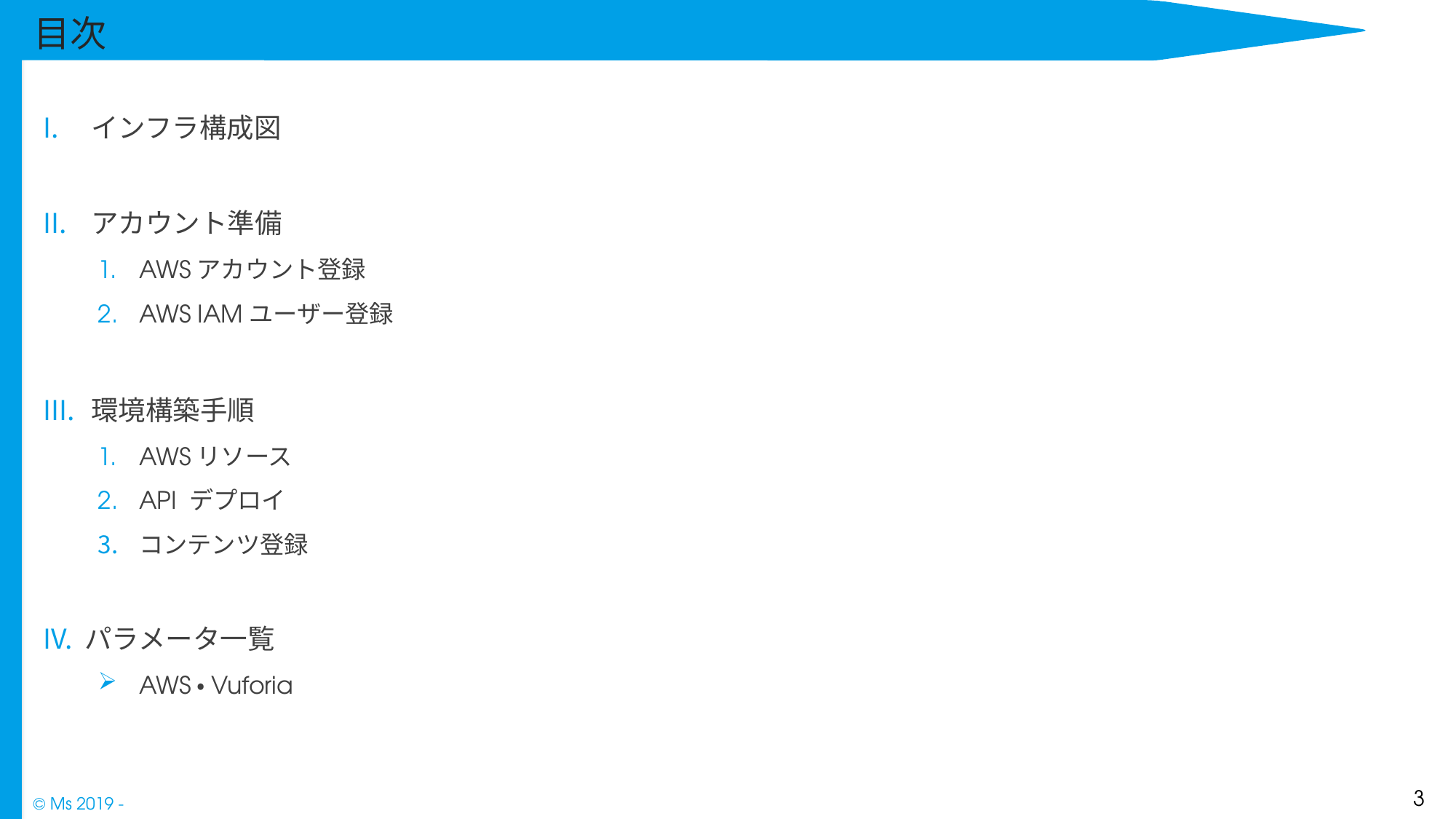

# 目次
インフラ構成図

アカウント準備
AWSアカウント登録
AWS IAMユーザー登録

環境構築手順
AWSリソース
API デプロイ
コンテンツ登録

パラメータ一覧
AWS・Vuforia
3